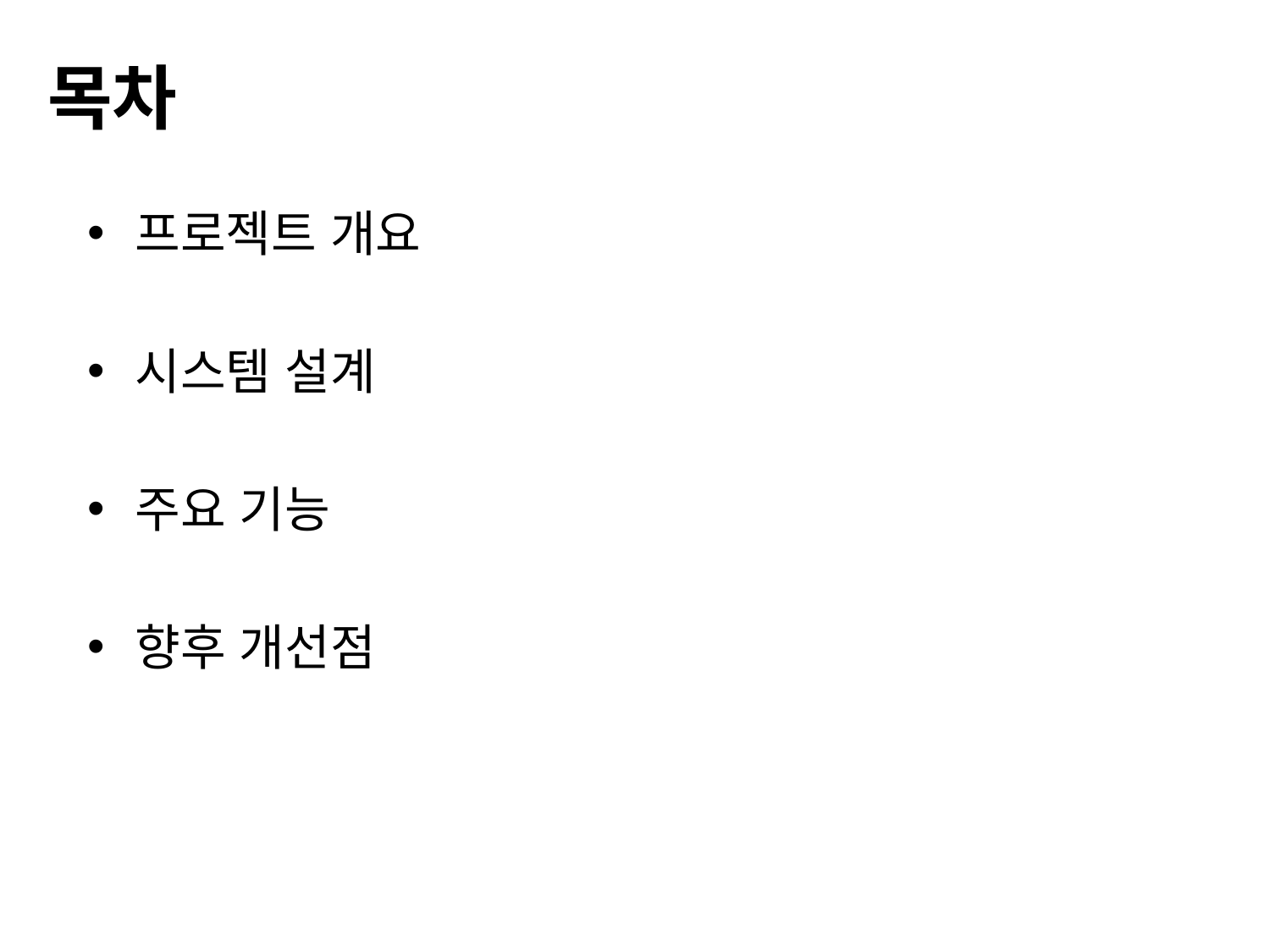

# 목차
프로젝트 개요

시스템 설계

주요 기능

향후 개선점